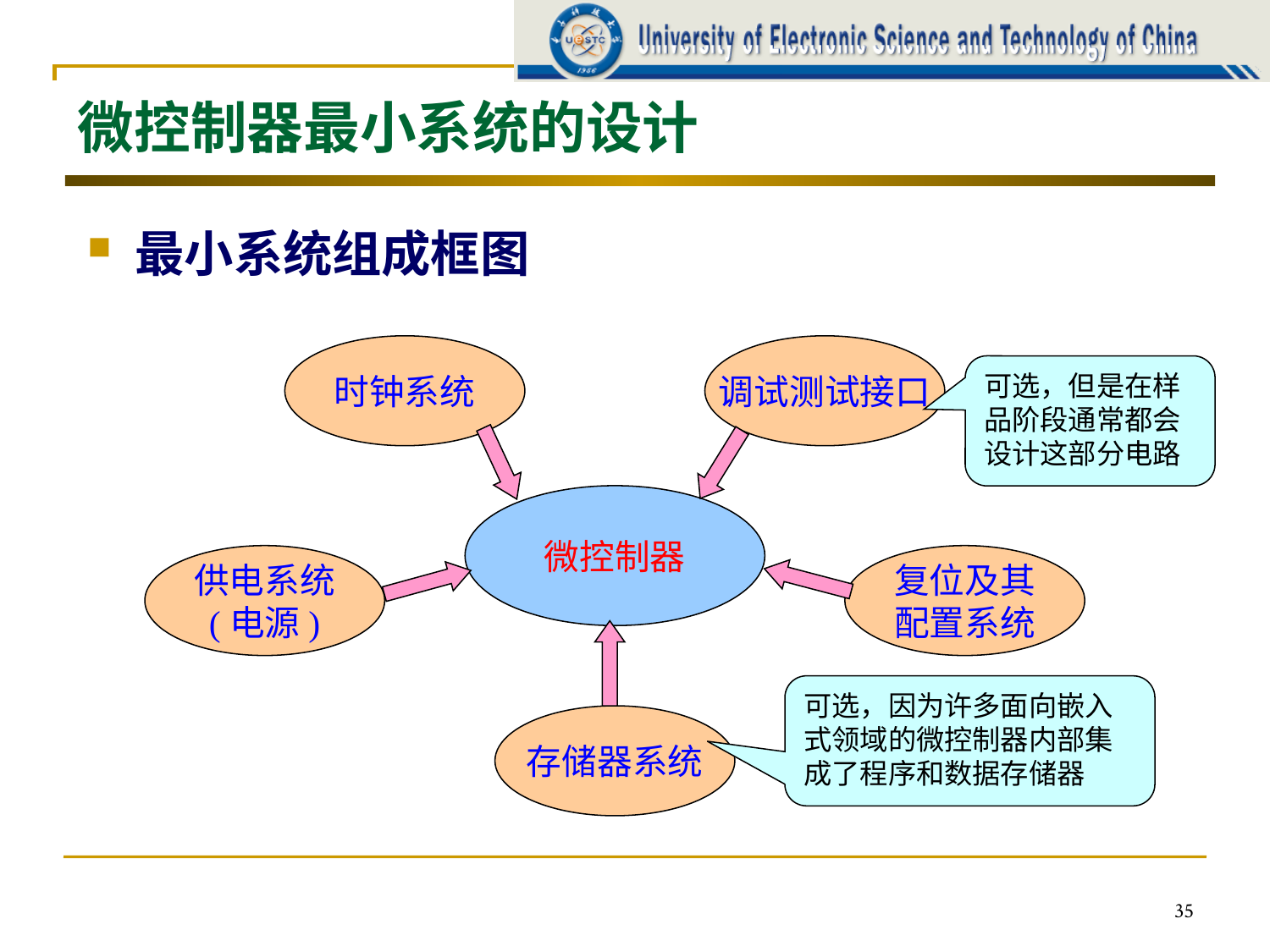

# 微控制器最小系统的设计
最小系统组成框图
时钟系统
调试测试接口

微控制器
供电系统
(电源)
复位及其
配置系统

存储器系统
可选，但是在样品阶段通常都会设计这部分电路
可选，因为许多面向嵌入式领域的微控制器内部集成了程序和数据存储器
35